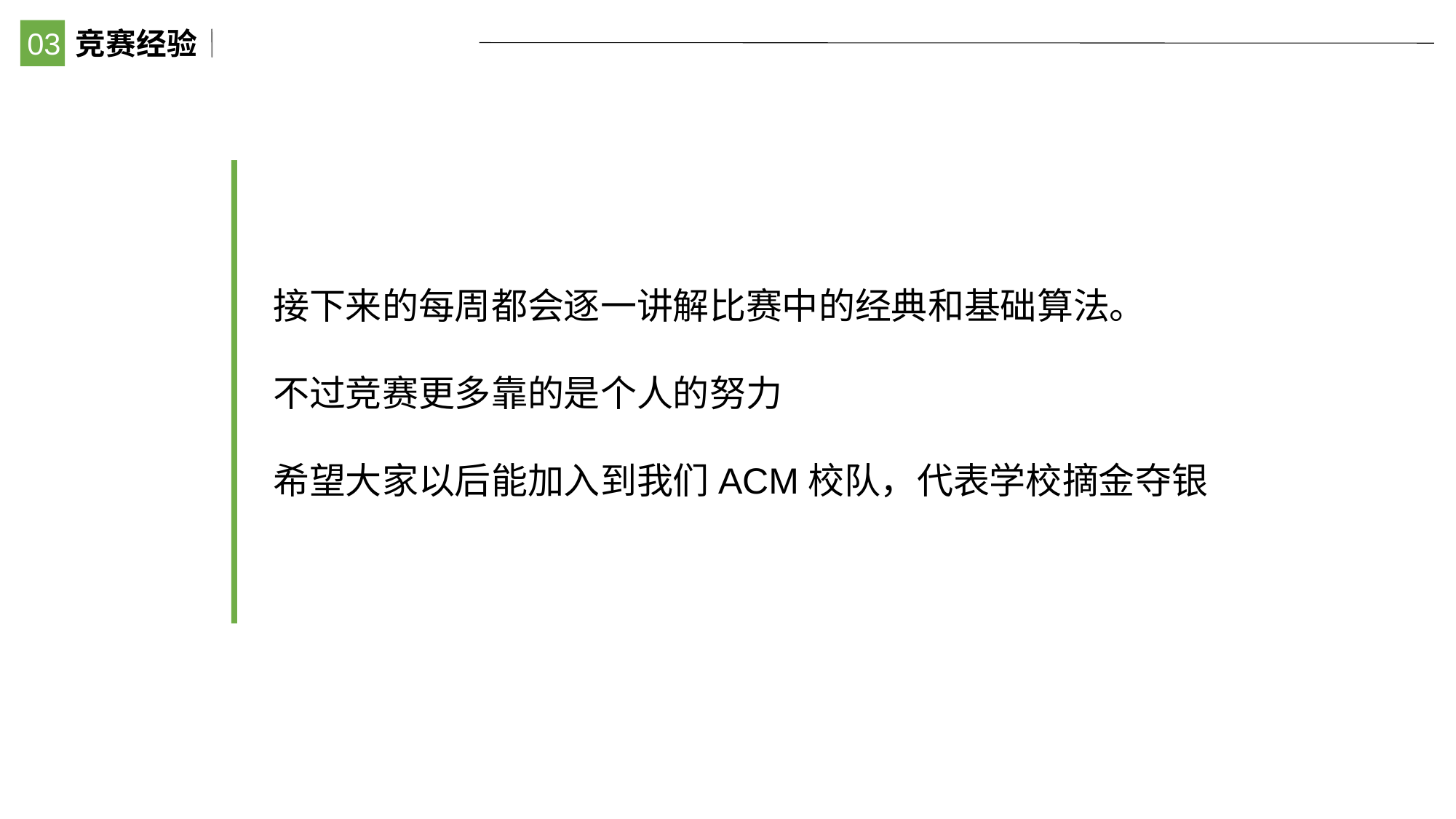

03
竞赛经验

接下来的每周都会逐一讲解比赛中的经典和基础算法。

不过竞赛更多靠的是个人的努力

希望大家以后能加入到我们ACM校队，代表学校摘金夺银